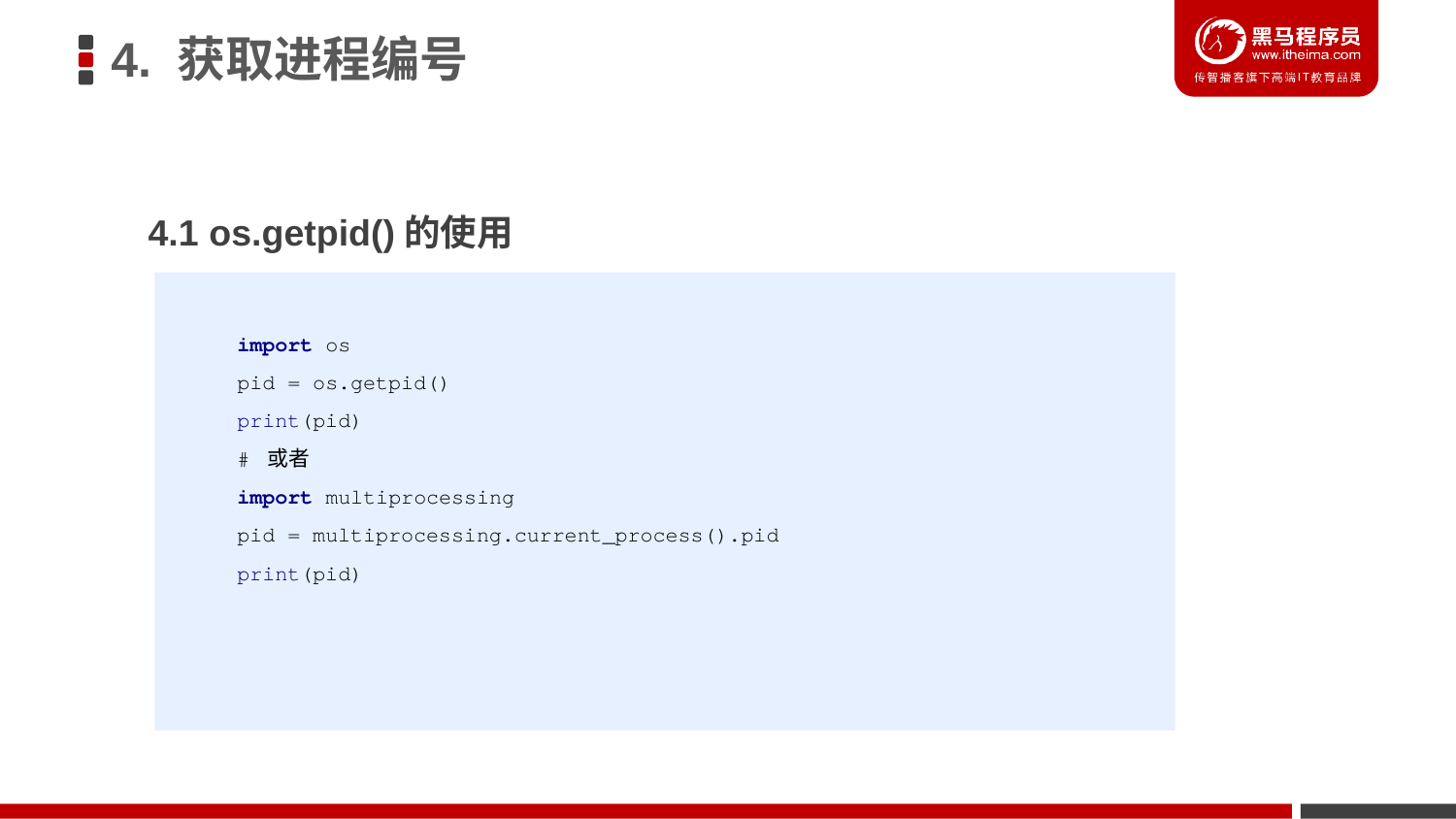

4. 获取进程编号
4.1 os.getpid()的使用

import os
pid = os.getpid()
print(pid)
# 或者
import multiprocessing
pid = multiprocessing.current_process().pid
print(pid)